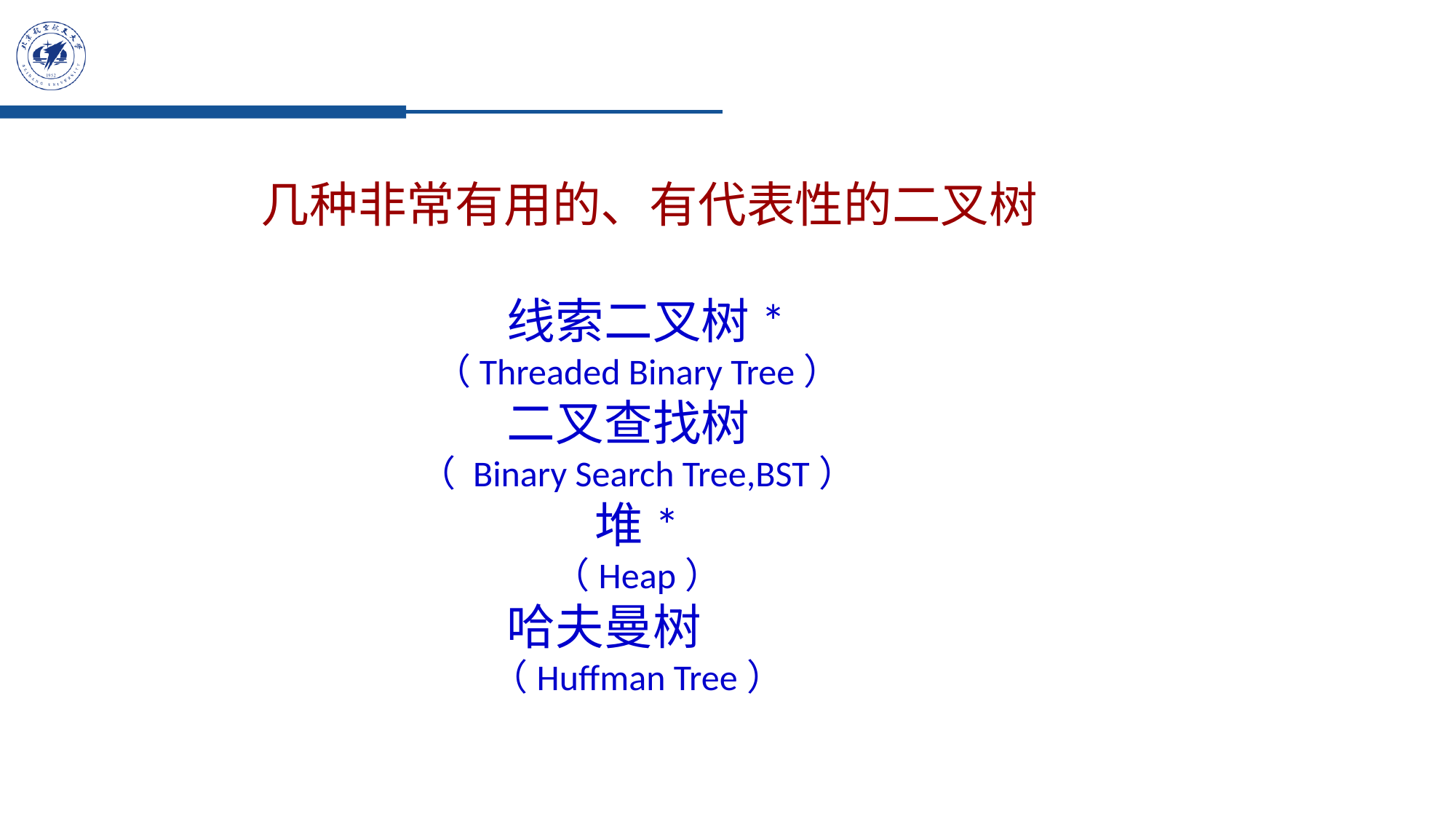

几种非常有用的、有代表性的二叉树

			线索二叉树*
（Threaded Binary Tree）
			二叉查找树
（ Binary Search Tree,BST）
堆*
（Heap）
			哈夫曼树
（Huffman Tree）